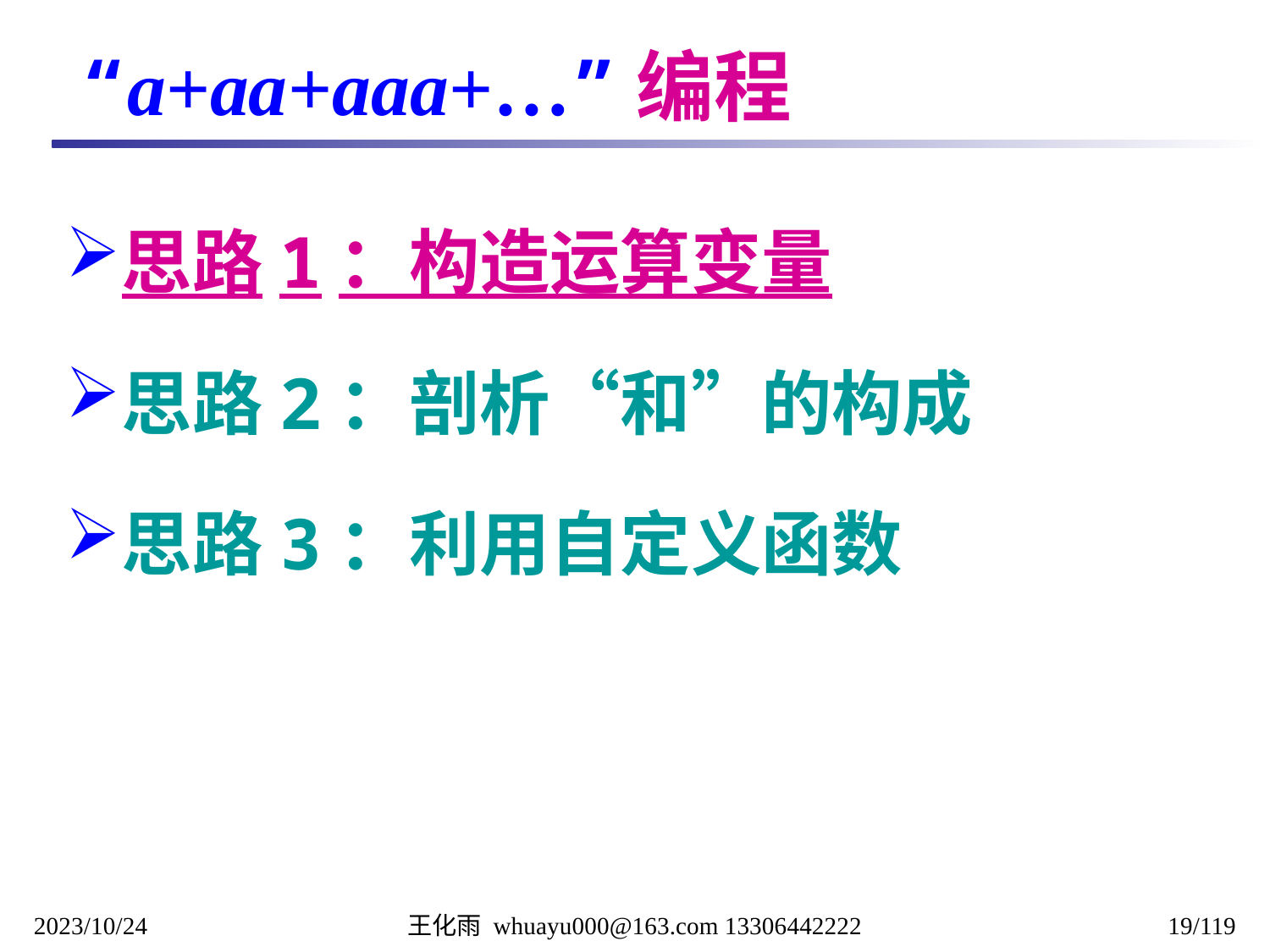

# “a+aa+aaa+…”编程
思路1：构造运算变量
思路2：剖析“和”的构成
思路3：利用自定义函数
2023/10/24
19/119
王化雨 whuayu000@163.com 13306442222